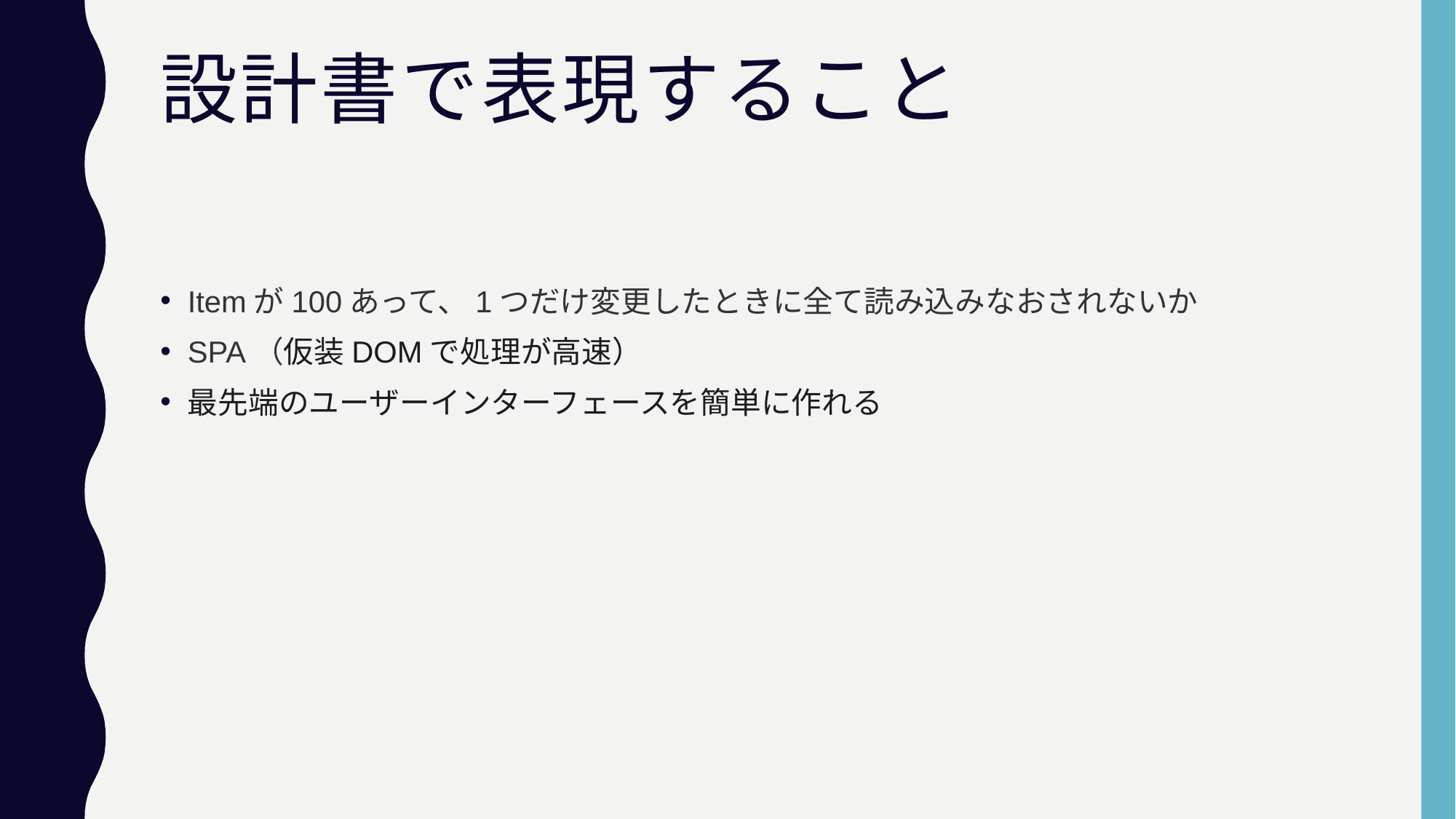

# 設計書で表現すること
Itemが100あって、1つだけ変更したときに全て読み込みなおされないか
SPA（仮装DOMで処理が高速）
最先端のユーザーインターフェースを簡単に作れる